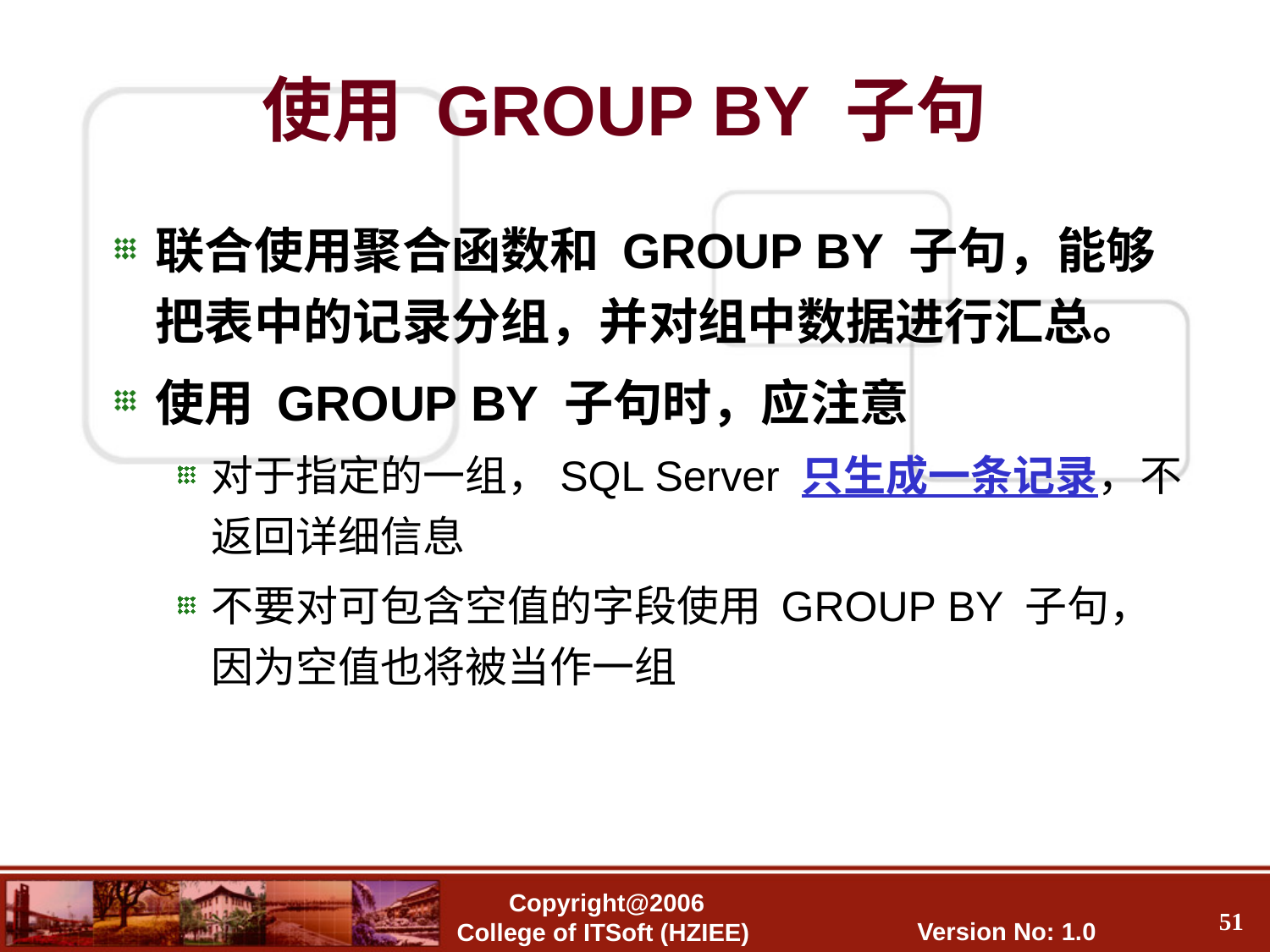

使用 GROUP BY 子句
联合使用聚合函数和 GROUP BY 子句，能够把表中的记录分组，并对组中数据进行汇总。
使用 GROUP BY 子句时，应注意
对于指定的一组，SQL Server 只生成一条记录，不返回详细信息
不要对可包含空值的字段使用 GROUP BY 子句，因为空值也将被当作一组